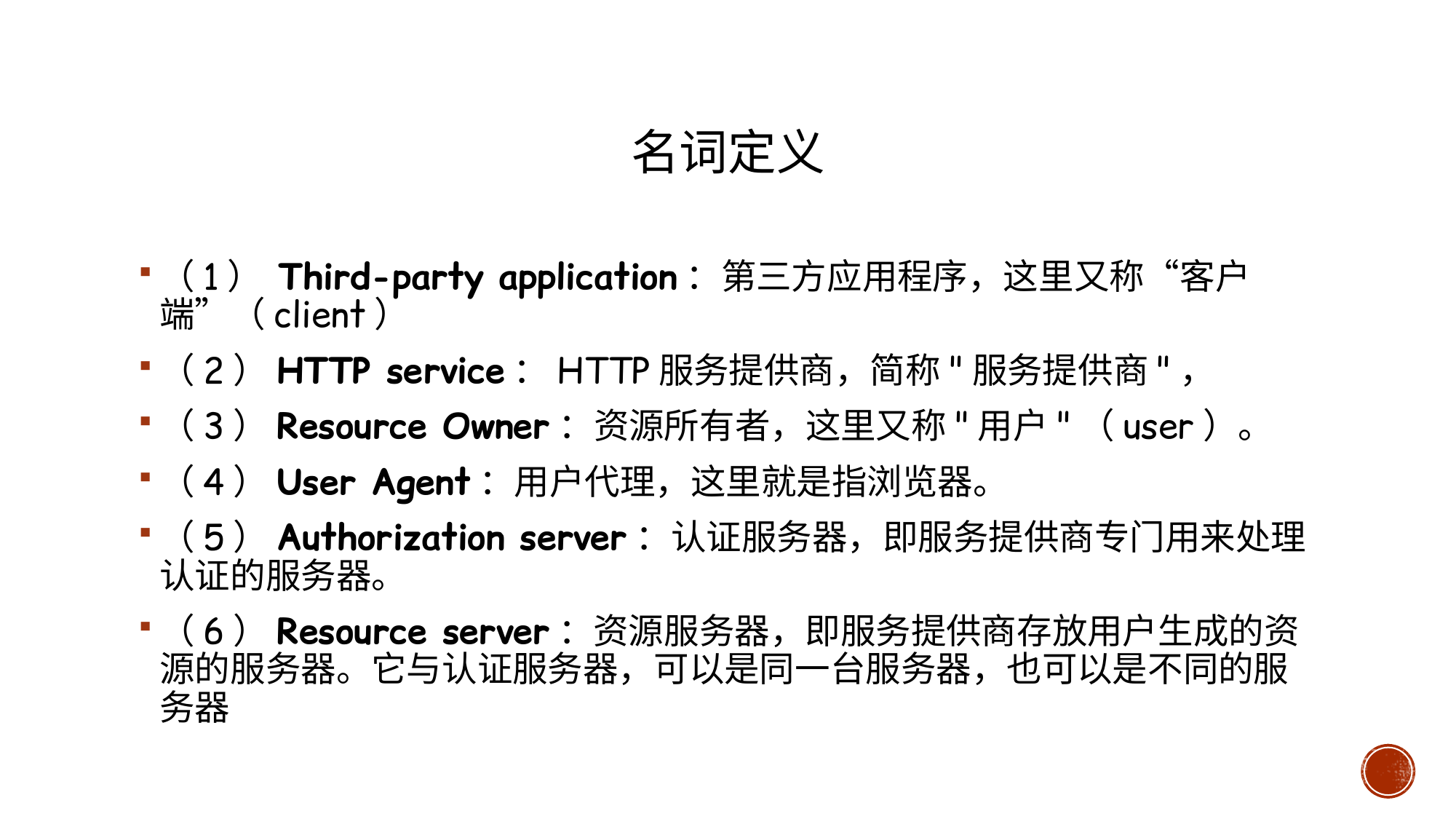

# 名词定义
（1） Third-party application：第三方应用程序，这里又称“客户端”（client）
（2）HTTP service：HTTP服务提供商，简称"服务提供商"，
（3）Resource Owner：资源所有者，这里又称"用户"（user）。
（4）User Agent：用户代理，这里就是指浏览器。
（5）Authorization server：认证服务器，即服务提供商专门用来处理认证的服务器。
（6）Resource server：资源服务器，即服务提供商存放用户生成的资源的服务器。它与认证服务器，可以是同一台服务器，也可以是不同的服务器